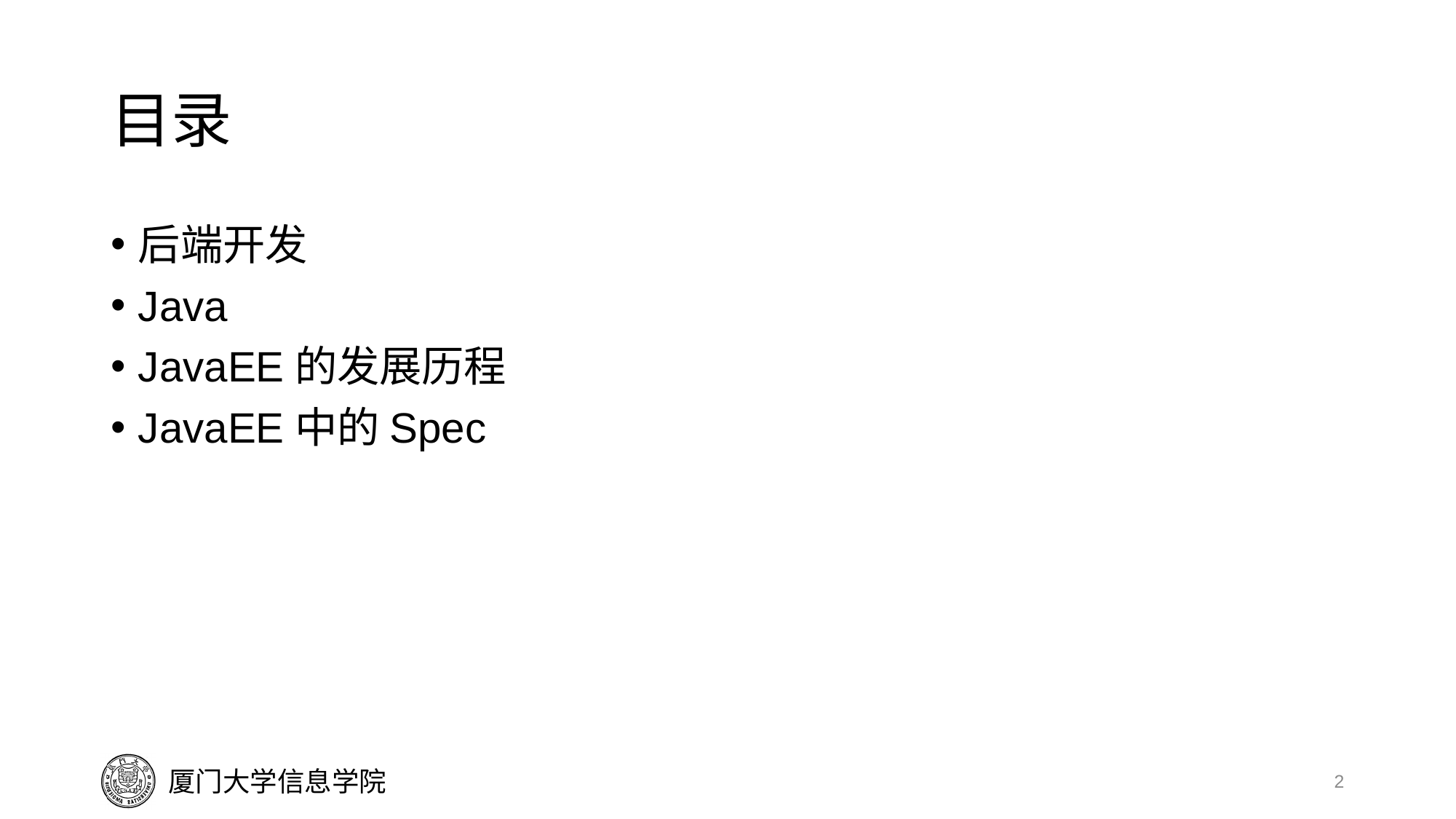

# 目录
后端开发
Java
JavaEE的发展历程
JavaEE中的Spec
2